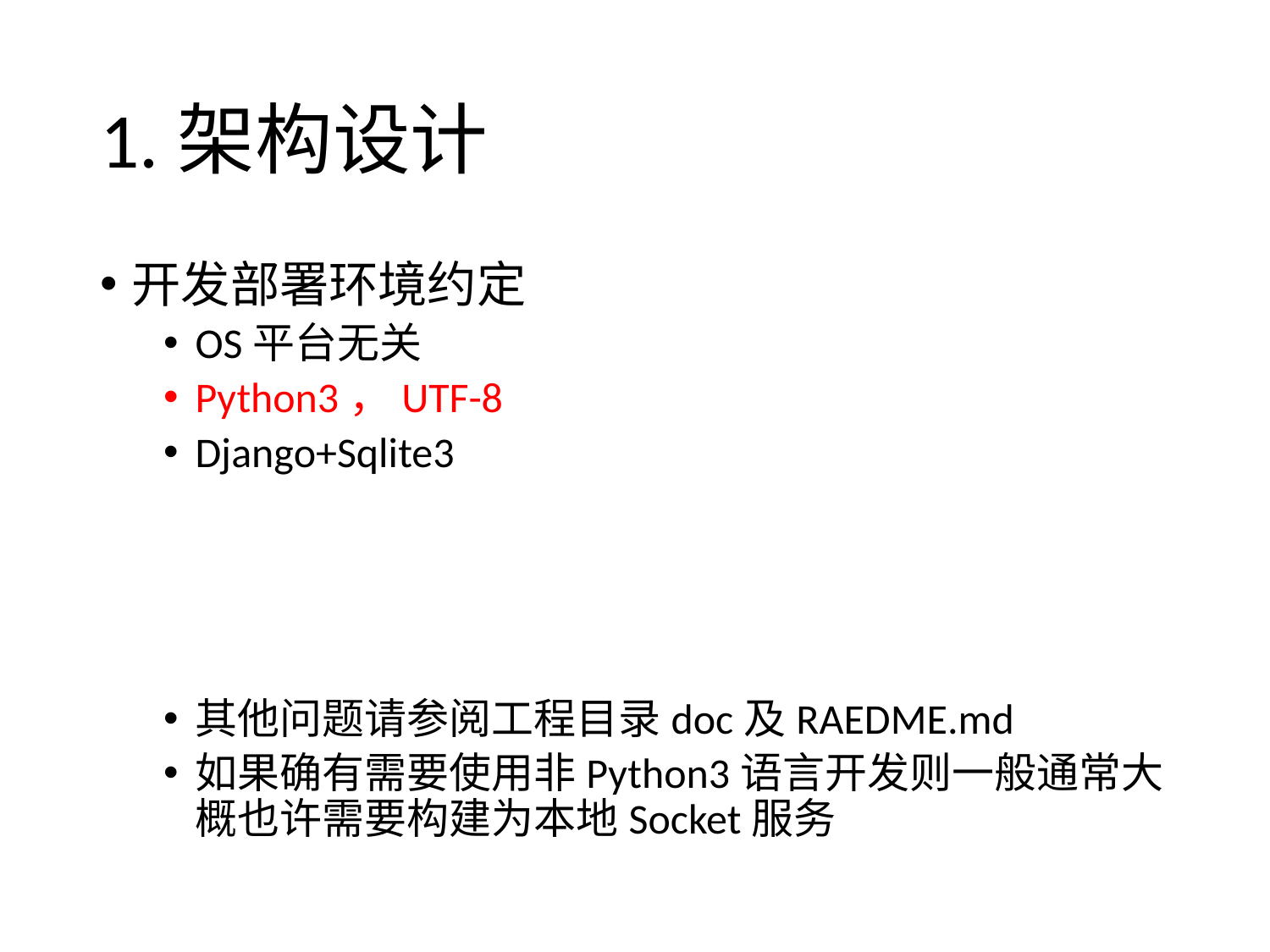

# 1.架构设计
开发部署环境约定
OS平台无关
Python3，UTF-8
Django+Sqlite3

其他问题请参阅工程目录doc及RAEDME.md
如果确有需要使用非Python3语言开发则一般通常大概也许需要构建为本地Socket服务